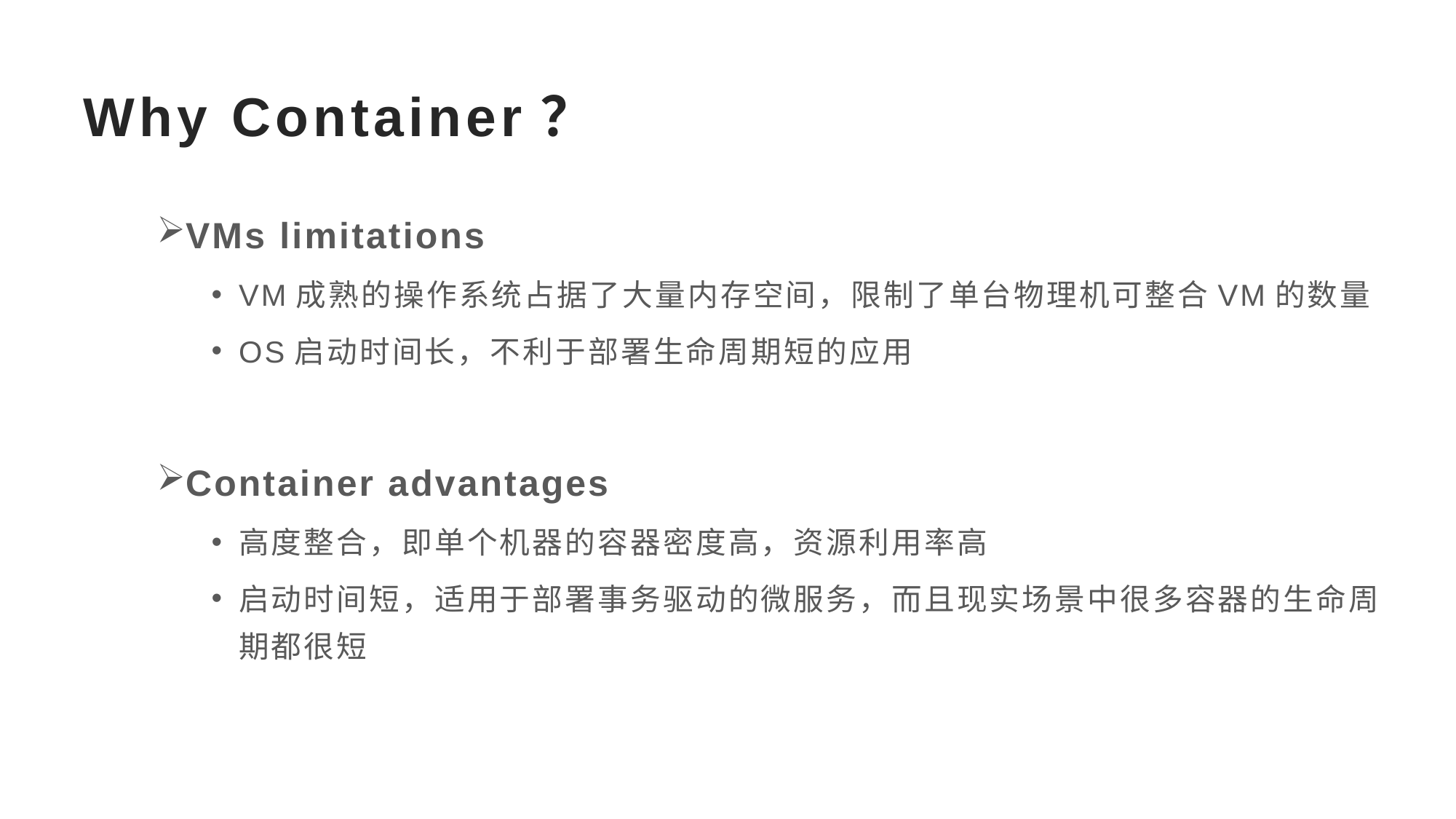

# Why Container？
VMs limitations
VM成熟的操作系统占据了大量内存空间，限制了单台物理机可整合VM的数量
OS启动时间长，不利于部署生命周期短的应用

Container advantages
高度整合，即单个机器的容器密度高，资源利用率高
启动时间短，适用于部署事务驱动的微服务，而且现实场景中很多容器的生命周期都很短